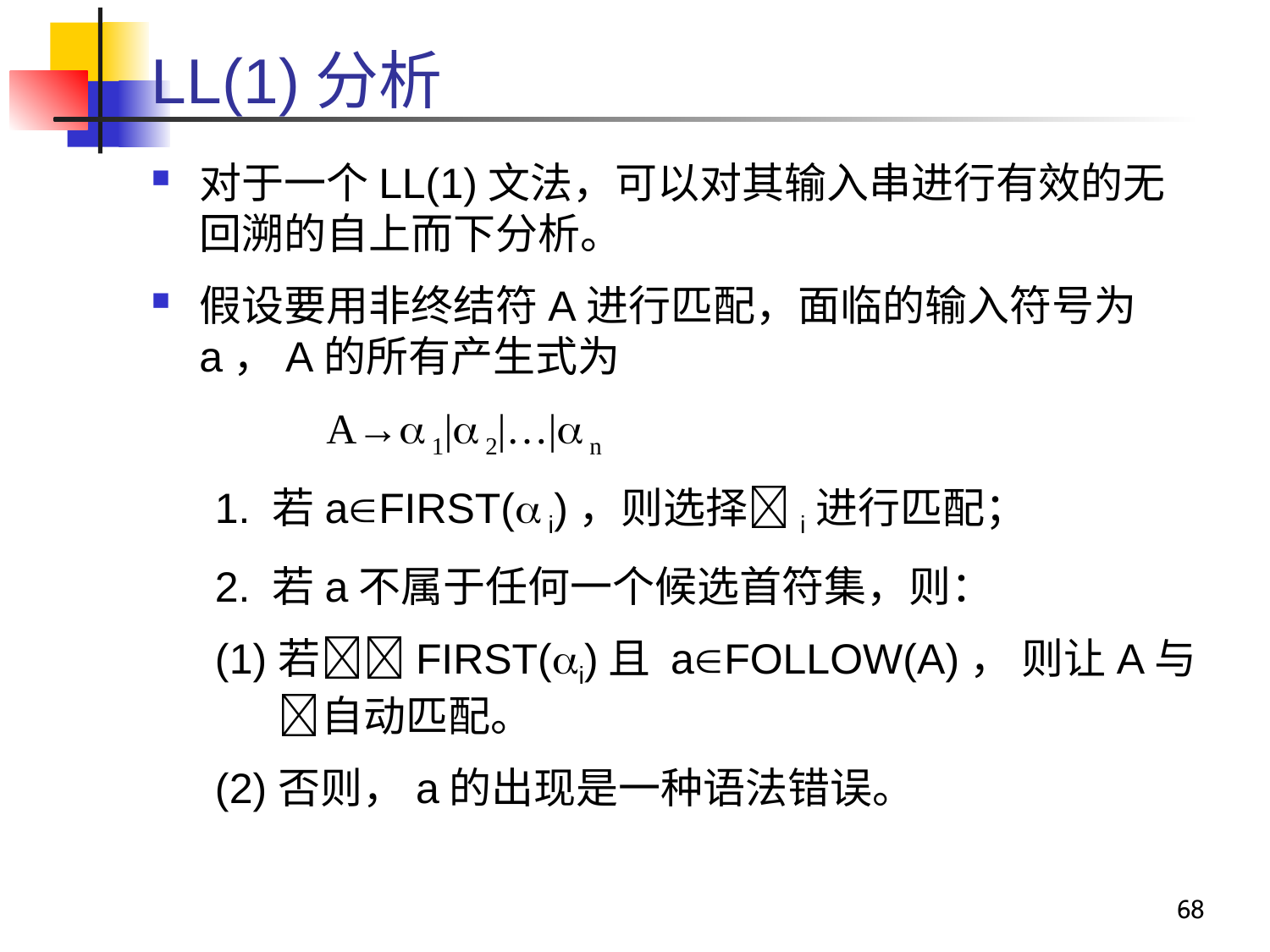

# LL(1)分析
对于一个LL(1)文法，可以对其输入串进行有效的无回溯的自上而下分析。
假设要用非终结符A进行匹配，面临的输入符号为a，A的所有产生式为
		A→α 1|α 2|…|α n
1. 若a∈FIRST(α i)，则选择αi进行匹配；
2. 若a不属于任何一个候选首符集，则：
若ε∈FIRST(αi)且 a∈FOLLOW(A)， 则让A与ε自动匹配。
否则，a的出现是一种语法错误。

68